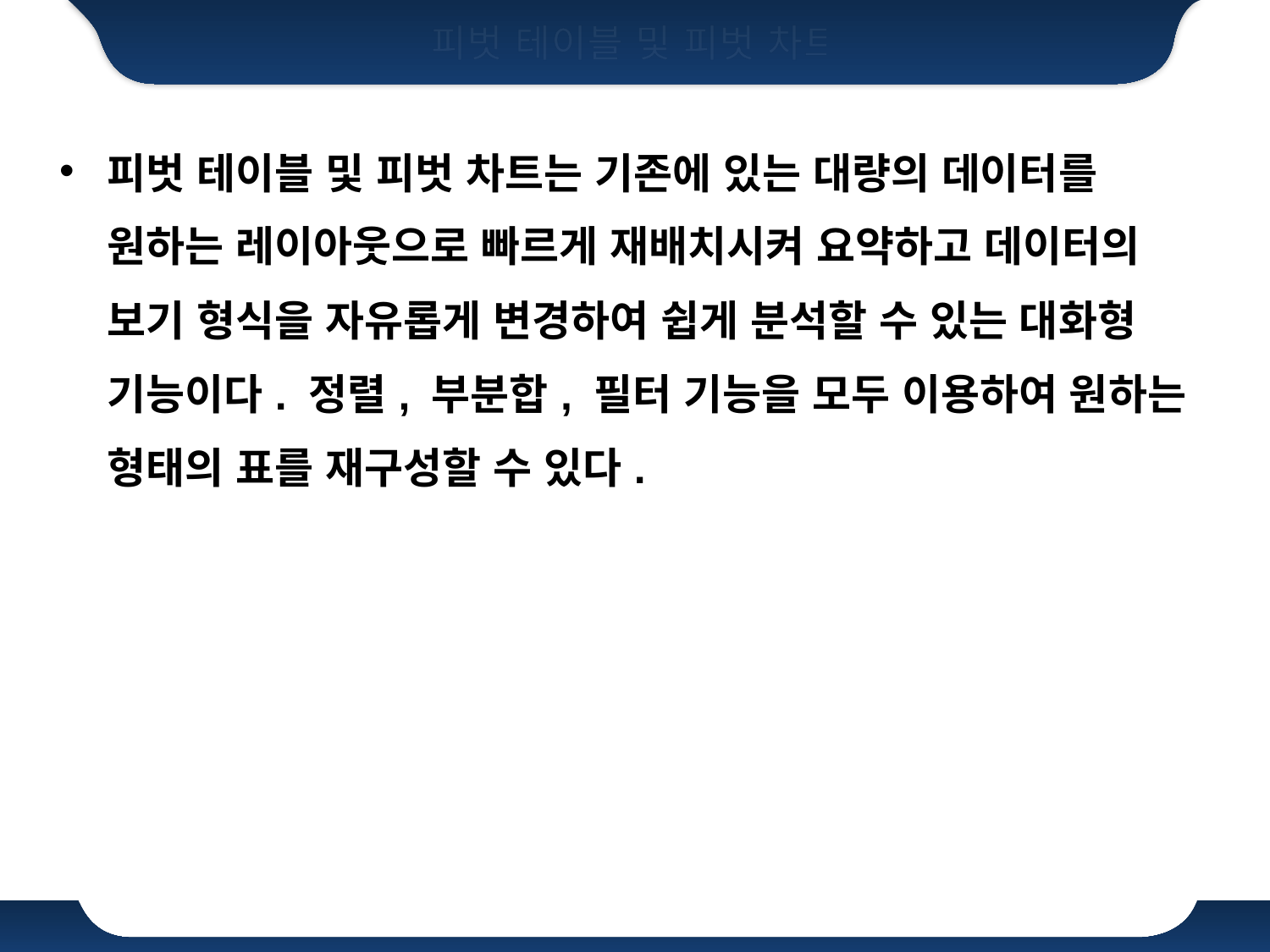

# 피벗 테이블 및 피벗 차트
피벗 테이블 및 피벗 차트는 기존에 있는 대량의 데이터를 원하는 레이아웃으로 빠르게 재배치시켜 요약하고 데이터의 보기 형식을 자유롭게 변경하여 쉽게 분석할 수 있는 대화형 기능이다. 정렬, 부분합, 필터 기능을 모두 이용하여 원하는 형태의 표를 재구성할 수 있다.